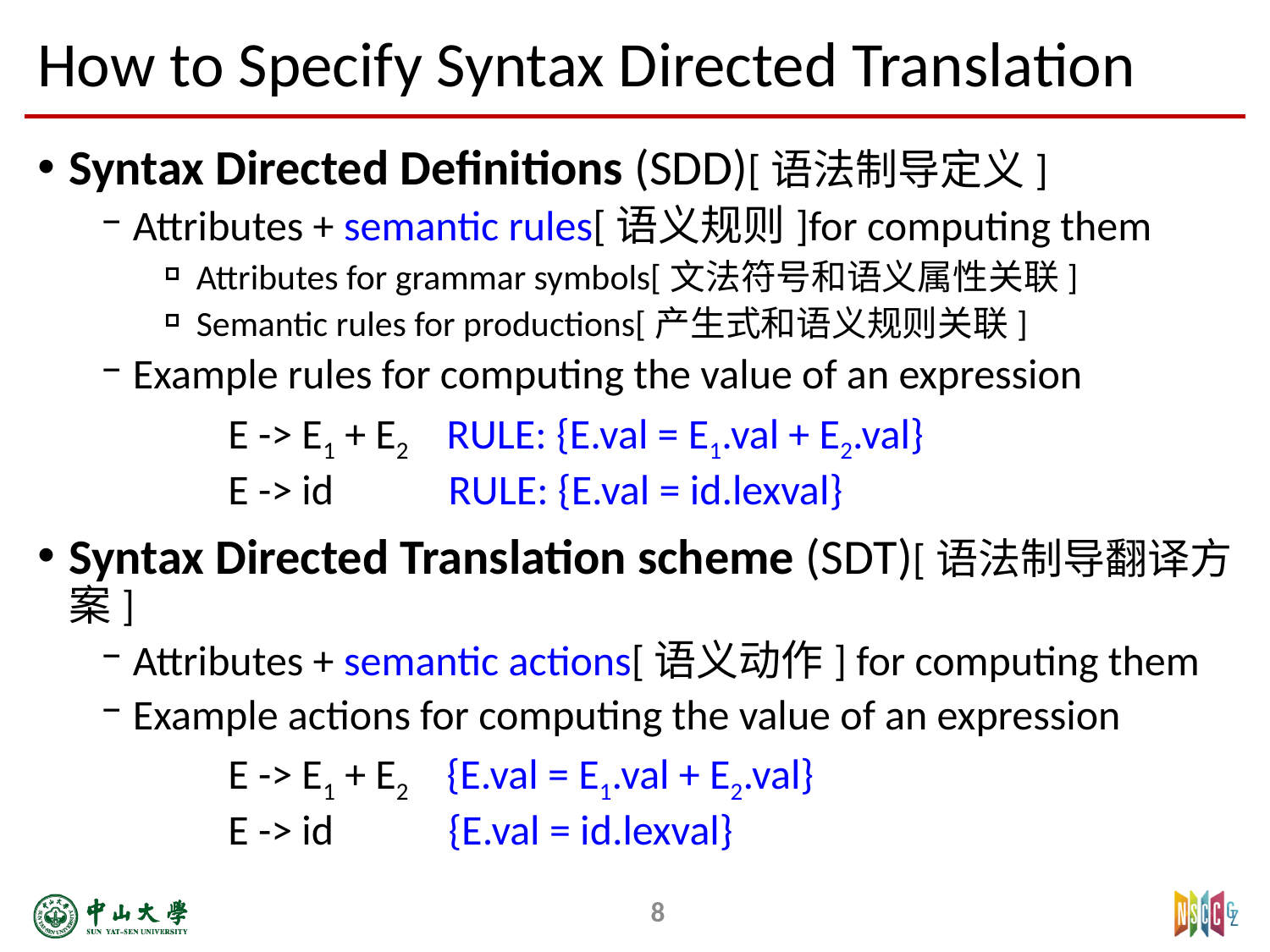

# How to Specify Syntax Directed Translation
Syntax Directed Definitions (SDD)[语法制导定义]
Attributes + semantic rules[语义规则]for computing them
Attributes for grammar symbols[文法符号和语义属性关联]
Semantic rules for productions[产生式和语义规则关联]
Example rules for computing the value of an expression
	E -> E1 + E2    RULE: {E.val = E1.val + E2.val}
	E -> id            RULE: {E.val = id.lexval}
Syntax Directed Translation scheme (SDT)[语法制导翻译方案]
Attributes + semantic actions[语义动作] for computing them
Example actions for computing the value of an expression
	E -> E1 + E2    {E.val = E1.val + E2.val}
	E -> id            {E.val = id.lexval}
8